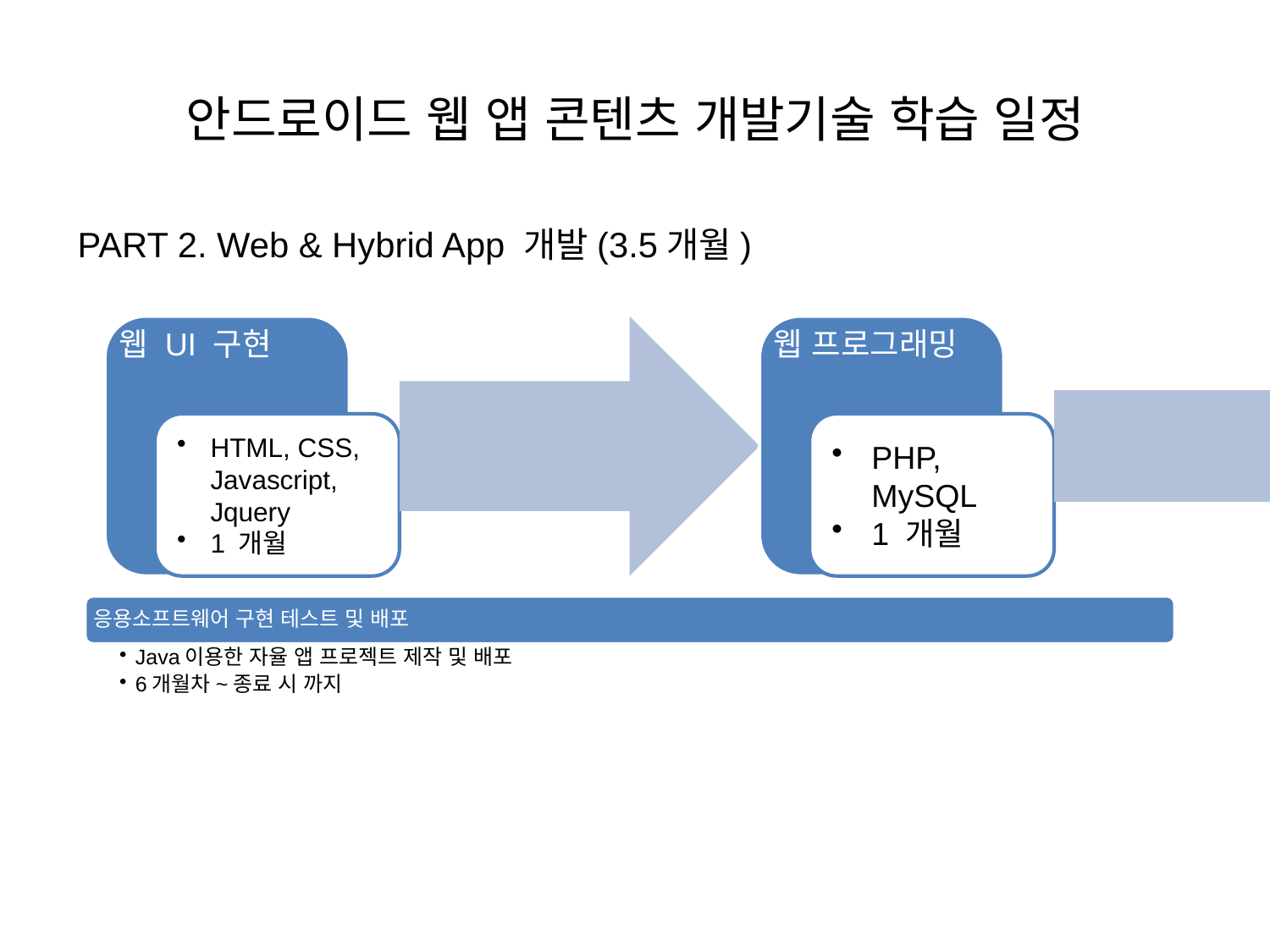

# 안드로이드 웹 앱 콘텐츠 개발기술 학습 일정
PART 2. Web & Hybrid App 개발(3.5개월)

웹 UI 구현
HTML, CSS, Javascript, Jquery
웹 프로그래밍
PHP, MySQL
1 개월
1 개월
응용소프트웨어 구현 테스트 및 배포
Java이용한 자율 앱 프로젝트 제작 및 배포
6개월차~종료 시 까지